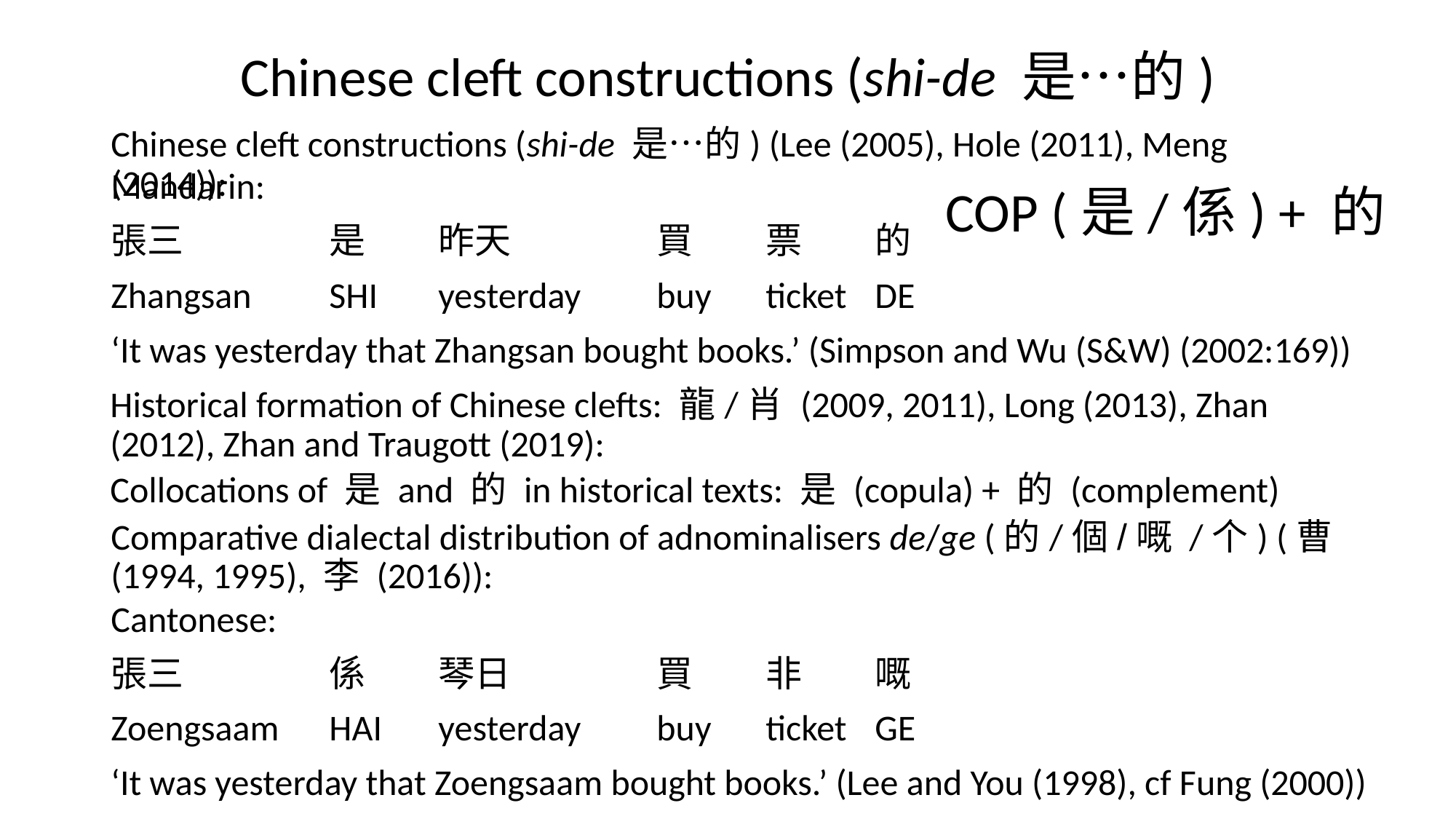

# Chinese cleft constructions (shi-de 是…的)
Chinese cleft constructions (shi-de 是…的) (Lee (2005), Hole (2011), Meng (2014)):
Mandarin:
張三		是	昨天		買	票	的
Zhangsan	SHI	yesterday	buy	ticket	DE
‘It was yesterday that Zhangsan bought books.’ (Simpson and Wu (S&W) (2002:169))

COP (是/係) + 的
Historical formation of Chinese clefts: 龍/肖 (2009, 2011), Long (2013), Zhan (2012), Zhan and Traugott (2019):
Collocations of 是 and 的 in historical texts: 是 (copula) + 的 (complement)
Comparative dialectal distribution of adnominalisers de/ge (的/個/嘅 /个) (曹 (1994, 1995), 李 (2016)):
Cantonese:
張三		係	琴日		買	非	嘅
Zoengsaam	HAI	yesterday	buy	ticket	GE
‘It was yesterday that Zoengsaam bought books.’ (Lee and You (1998), cf Fung (2000))

Historical formation (Long and Xiao (2009, 2011), Long (2013), Zhan